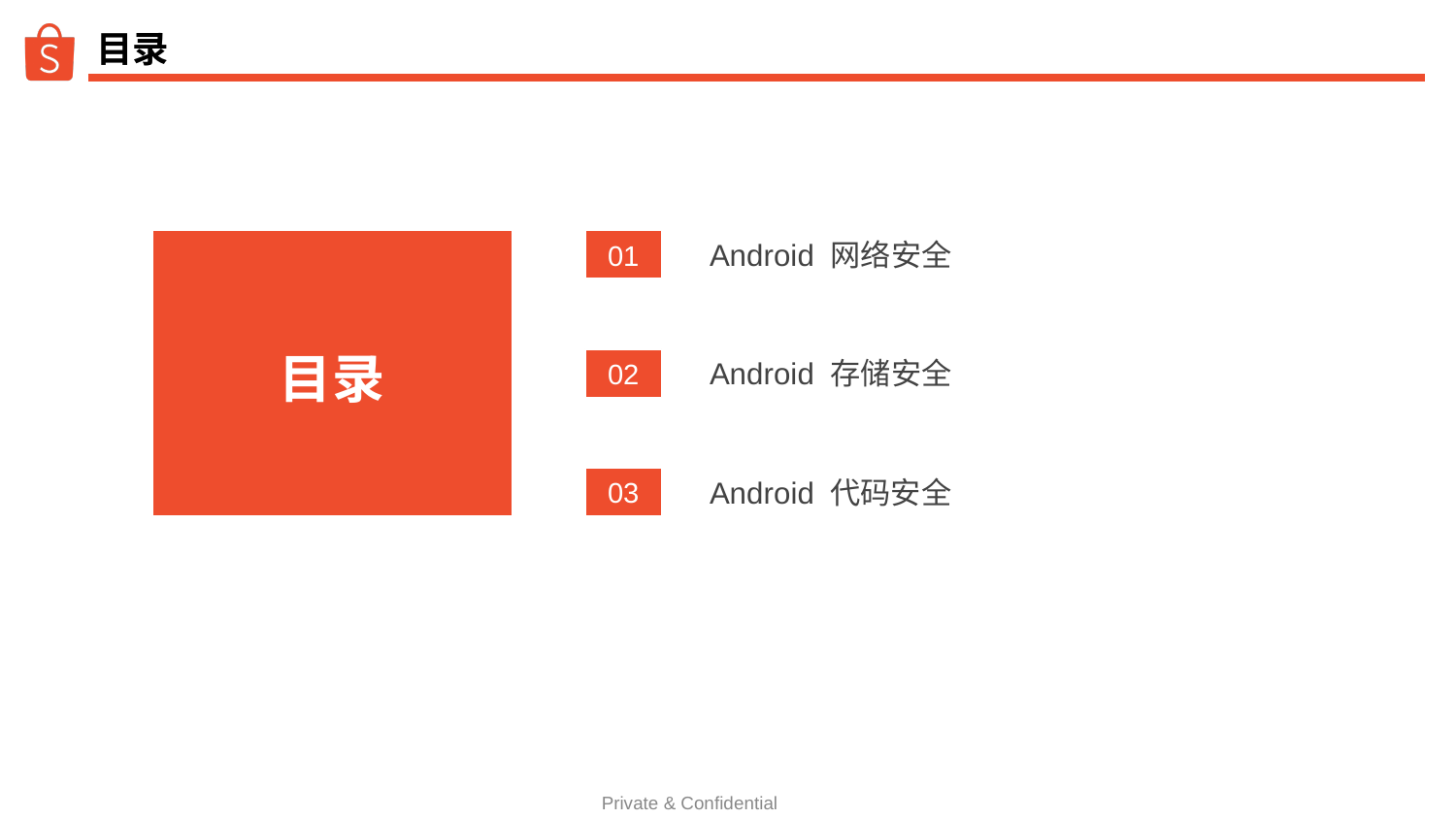

# 目录
Android 网络安全

 01
目录

Android 存储安全
 02
简介
Android 代码安全
 03
Private & Confidential